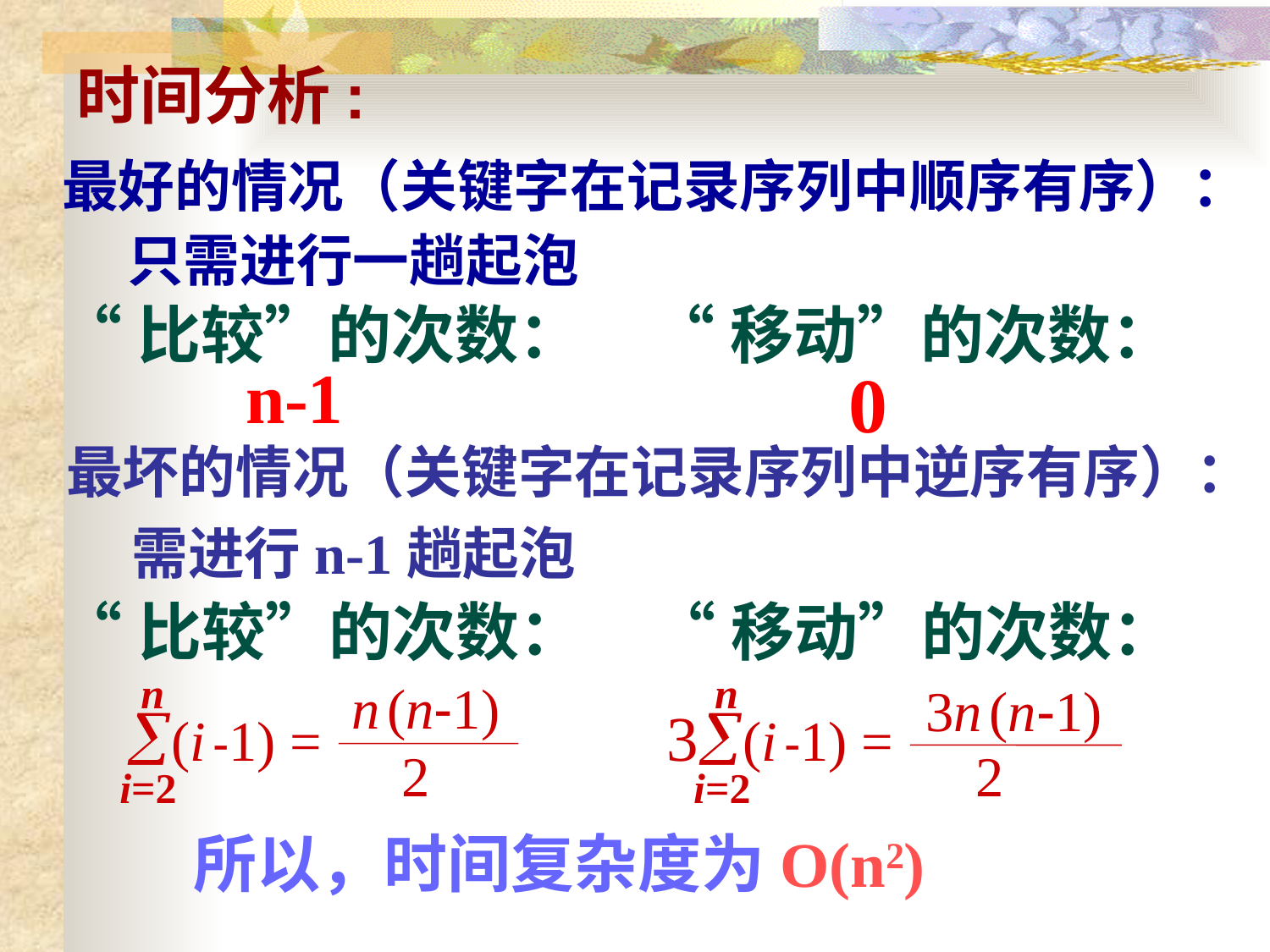

时间分析:
最好的情况（关键字在记录序列中顺序有序）：
    只需进行一趟起泡
“比较”的次数：
“移动”的次数：
n-1
0
最坏的情况（关键字在记录序列中逆序有序）：
    需进行n-1趟起泡
“比较”的次数：
“移动”的次数：
n
n (n-1)
∑(i -1) =
2

i=2
n
3n (n-1)
3∑(i -1) =
2

i=2
 所以，时间复杂度为O(n2)